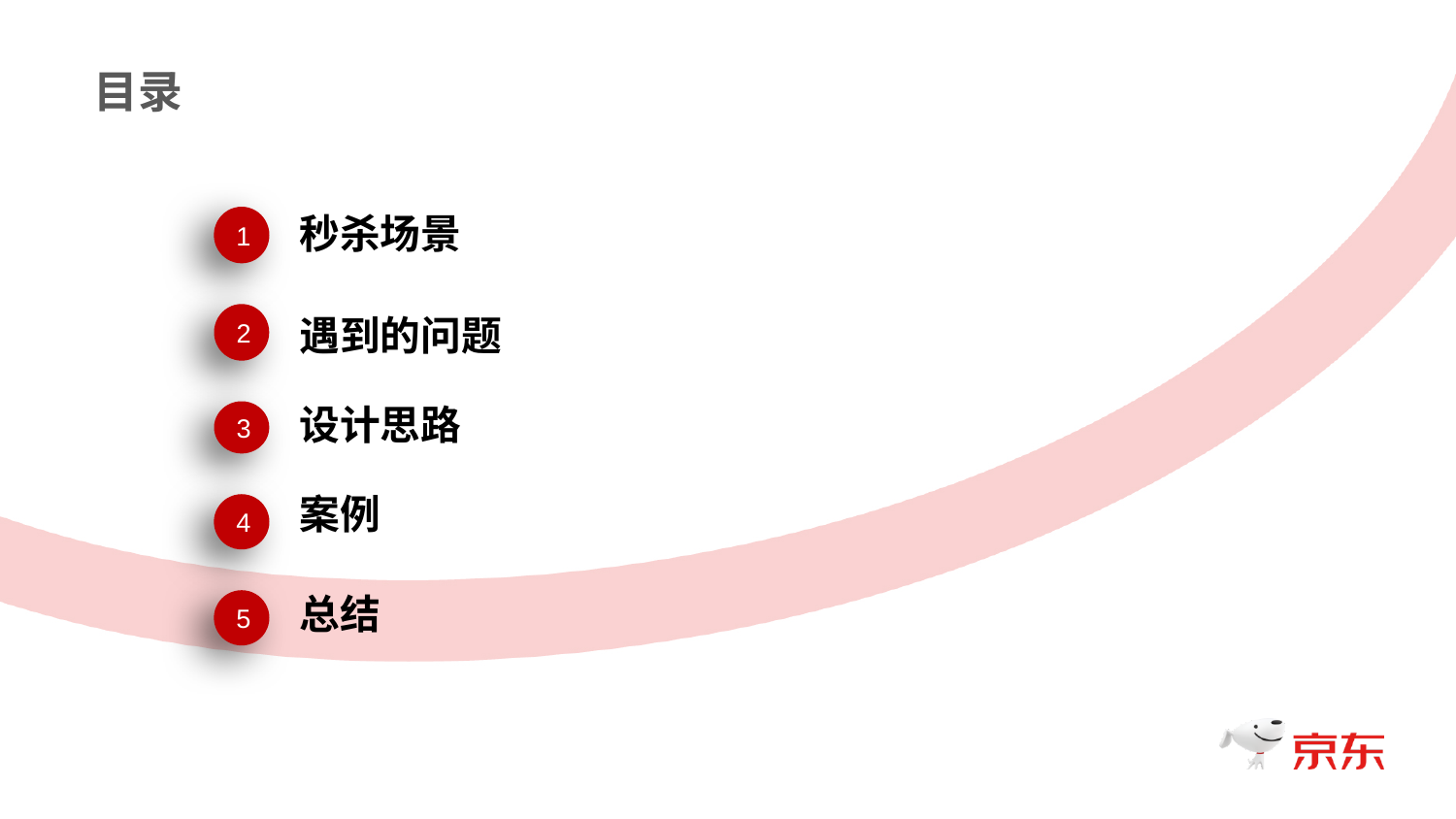

目录
秒杀场景
1
遇到的问题
2
设计思路
3
案例
4
总结
5